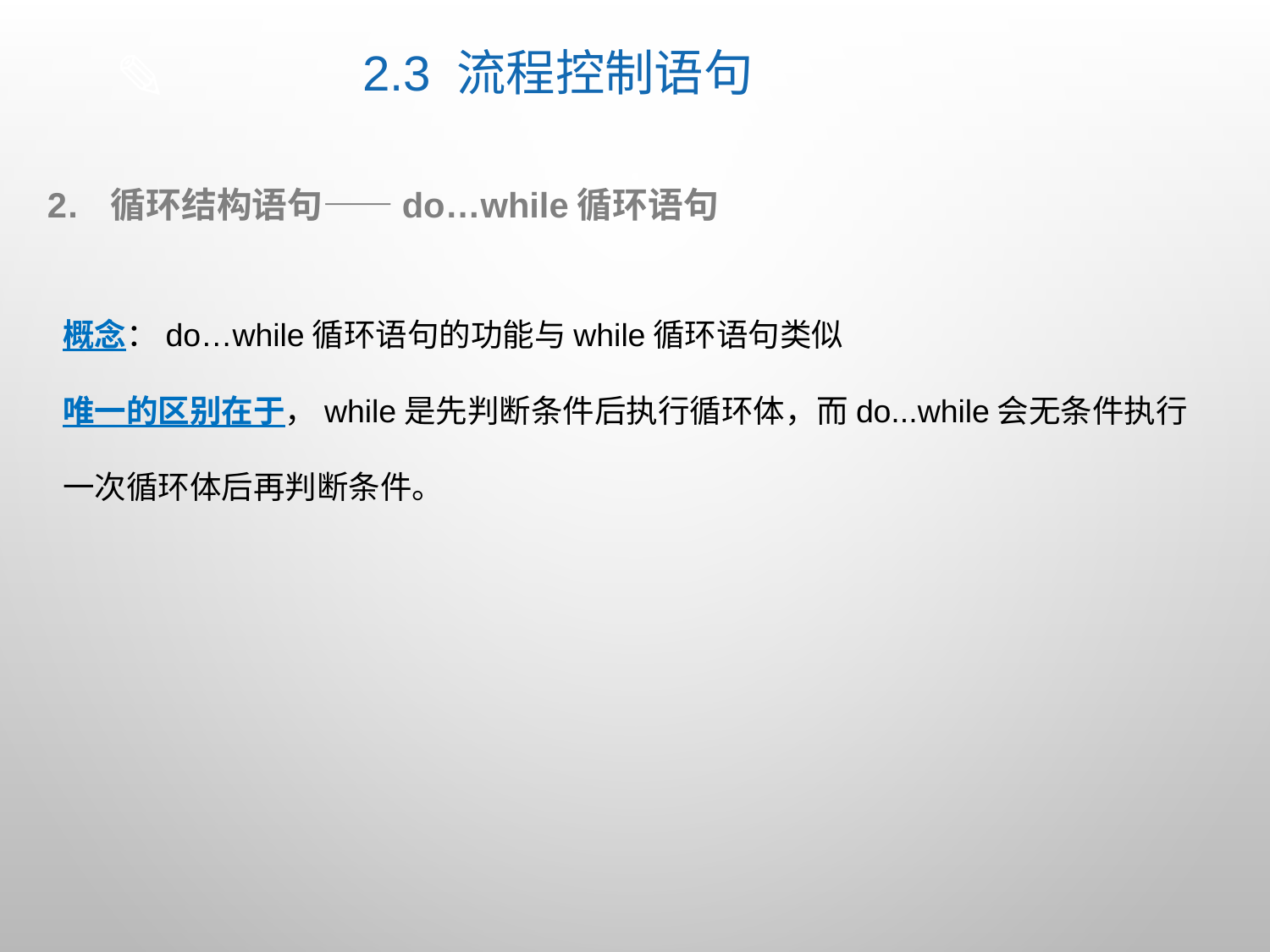

# 2.3 流程控制语句
循环结构语句——do…while循环语句
概念：do…while循环语句的功能与while循环语句类似
唯一的区别在于，while是先判断条件后执行循环体，而do...while会无条件执行一次循环体后再判断条件。